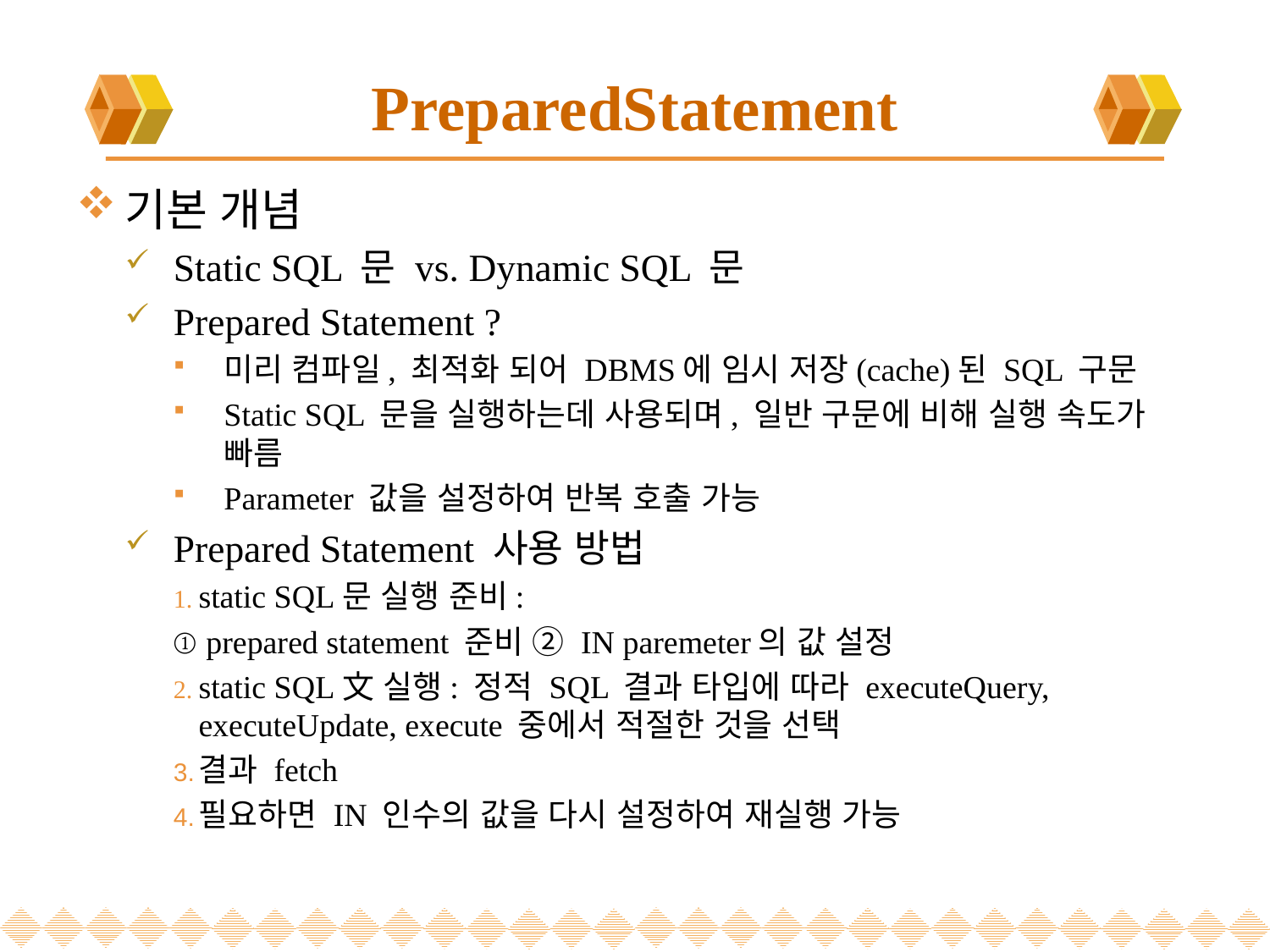

# PreparedStatement
기본 개념
Static SQL 문 vs. Dynamic SQL 문
Prepared Statement ?
미리 컴파일, 최적화 되어 DBMS에 임시 저장(cache)된 SQL 구문
Static SQL 문을 실행하는데 사용되며, 일반 구문에 비해 실행 속도가 빠름
Parameter 값을 설정하여 반복 호출 가능
Prepared Statement 사용 방법
static SQL문 실행 준비:
	① prepared statement 준비 ② IN paremeter의 값 설정
static SQL文 실행: 정적 SQL 결과 타입에 따라 executeQuery, executeUpdate, execute 중에서 적절한 것을 선택
결과 fetch
필요하면 IN 인수의 값을 다시 설정하여 재실행 가능